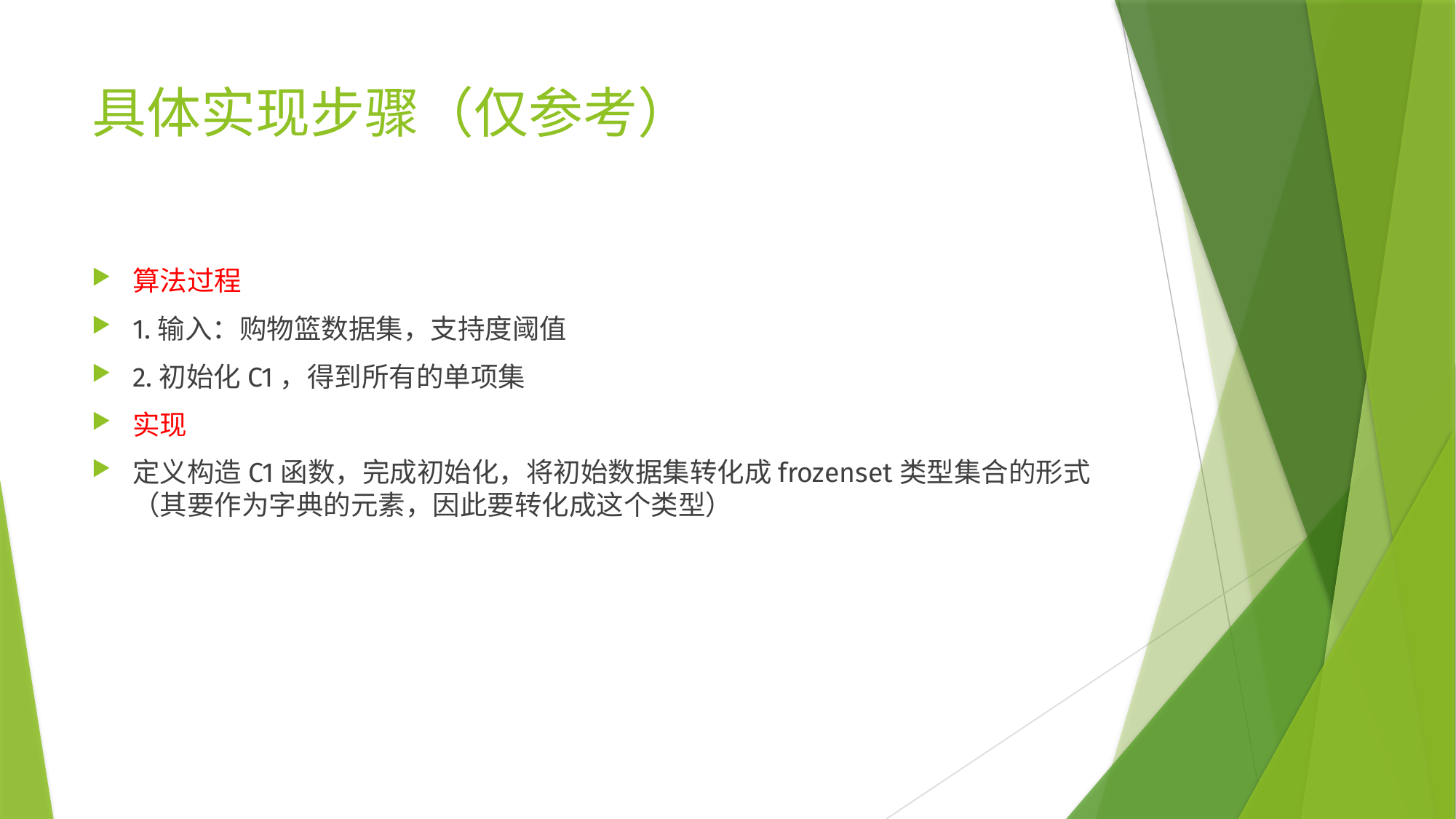

# 具体实现步骤（仅参考）
算法过程
1.输入：购物篮数据集，支持度阈值
2.初始化C1，得到所有的单项集
实现
定义构造C1函数，完成初始化，将初始数据集转化成frozenset类型集合的形式（其要作为字典的元素，因此要转化成这个类型）